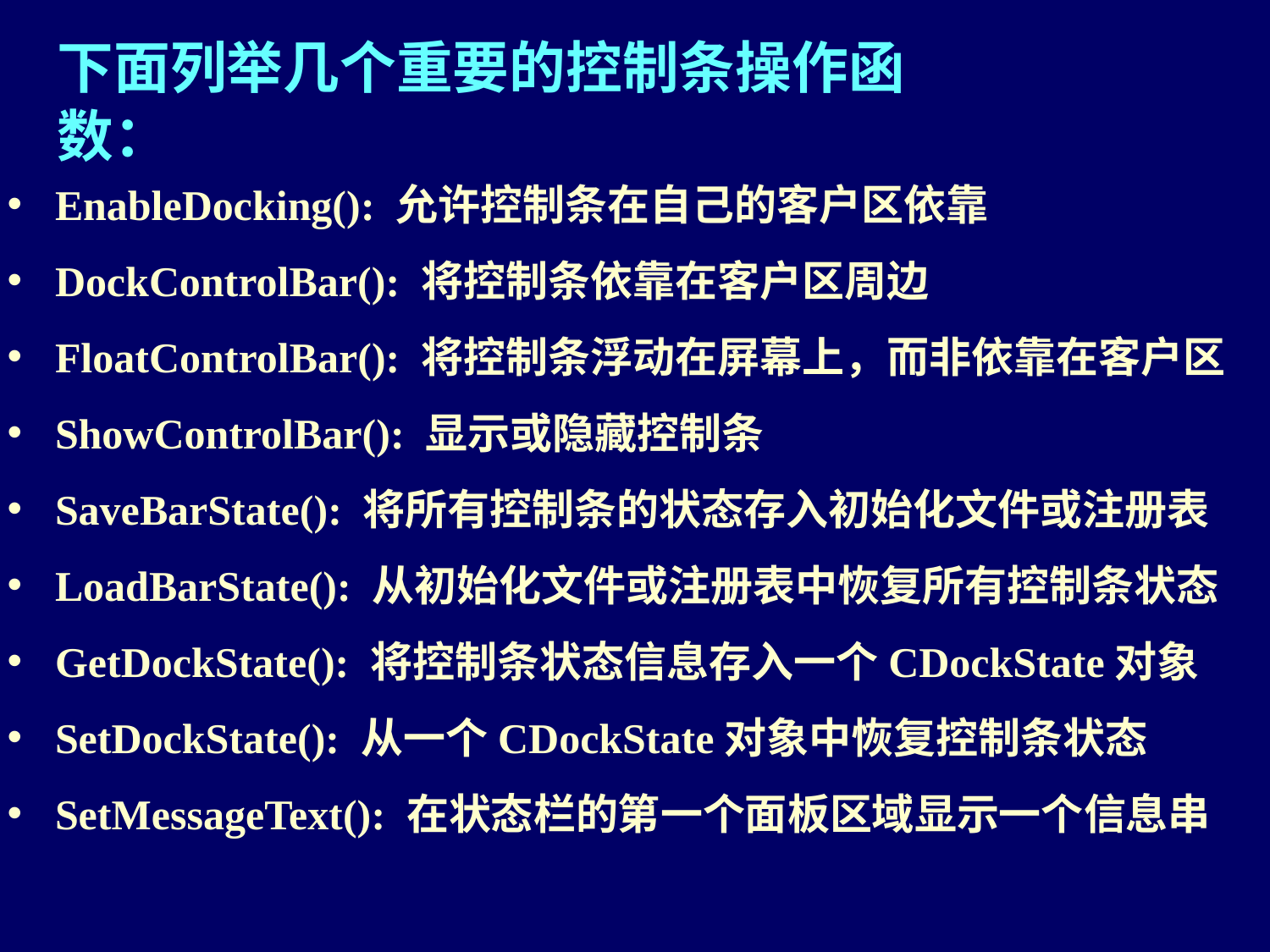

下面列举几个重要的控制条操作函数：
EnableDocking(): 允许控制条在自己的客户区依靠
DockControlBar(): 将控制条依靠在客户区周边
FloatControlBar(): 将控制条浮动在屏幕上，而非依靠在客户区
ShowControlBar(): 显示或隐藏控制条
SaveBarState(): 将所有控制条的状态存入初始化文件或注册表
LoadBarState(): 从初始化文件或注册表中恢复所有控制条状态
GetDockState(): 将控制条状态信息存入一个CDockState对象
SetDockState(): 从一个CDockState对象中恢复控制条状态
SetMessageText(): 在状态栏的第一个面板区域显示一个信息串